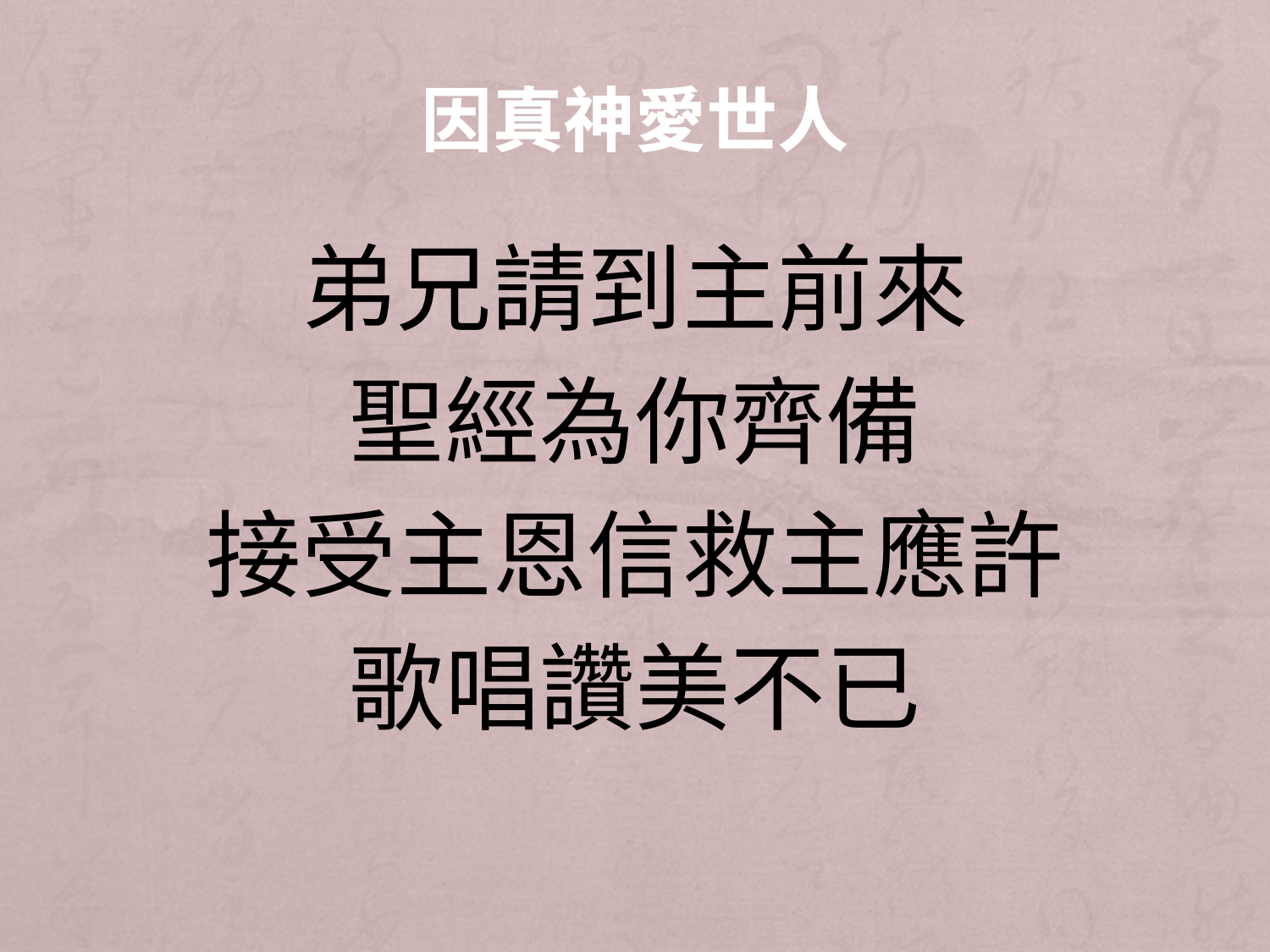

# 因真神愛世人
弟兄請到主前來
聖經為你齊備
接受主恩信救主應許
歌唱讚美不已